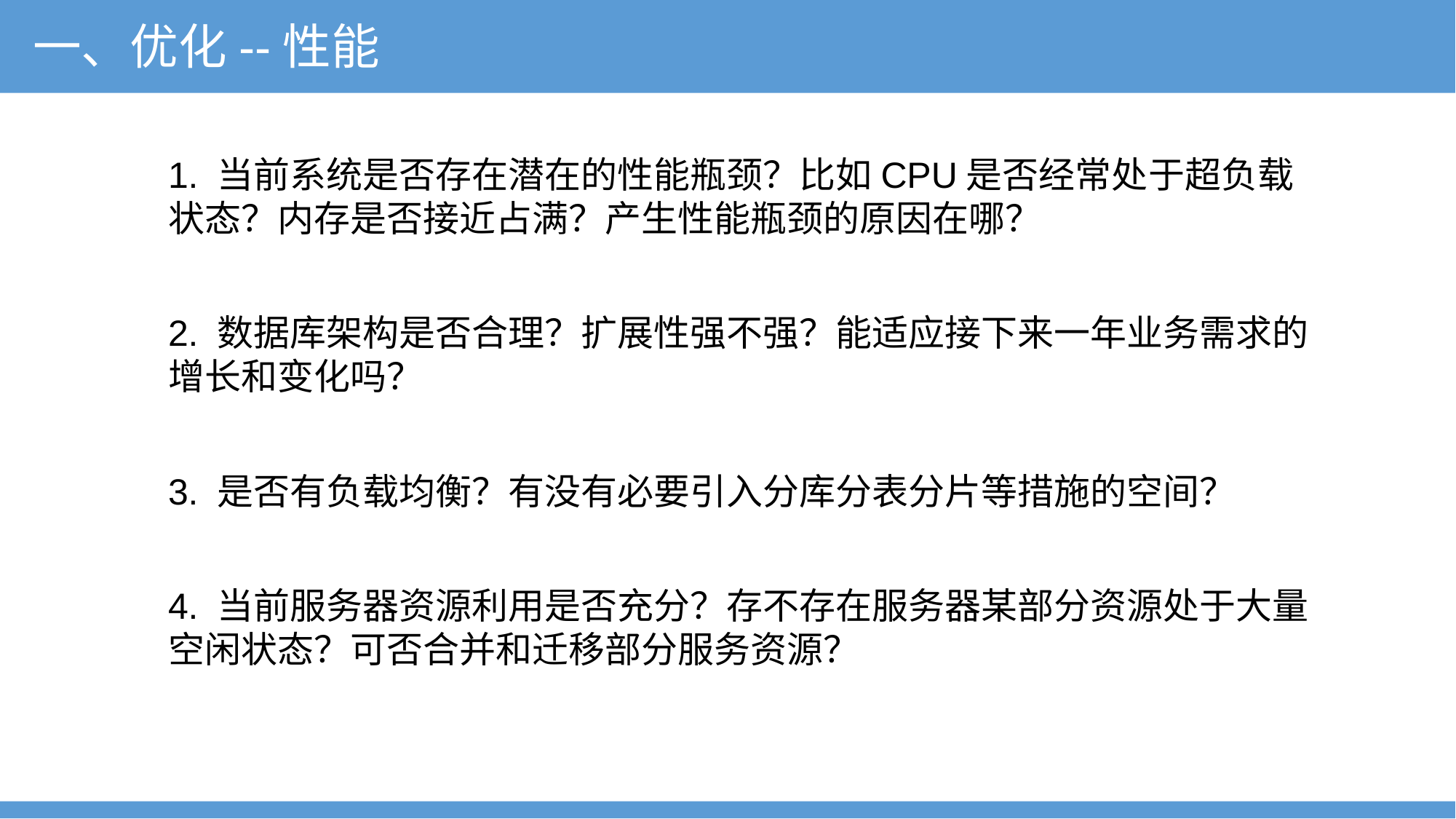

一、优化--性能
1. 当前系统是否存在潜在的性能瓶颈？比如CPU是否经常处于超负载状态？内存是否接近占满？产生性能瓶颈的原因在哪？

2. 数据库架构是否合理？扩展性强不强？能适应接下来一年业务需求的增长和变化吗？

3. 是否有负载均衡？有没有必要引入分库分表分片等措施的空间？

4. 当前服务器资源利用是否充分？存不存在服务器某部分资源处于大量空闲状态？可否合并和迁移部分服务资源？